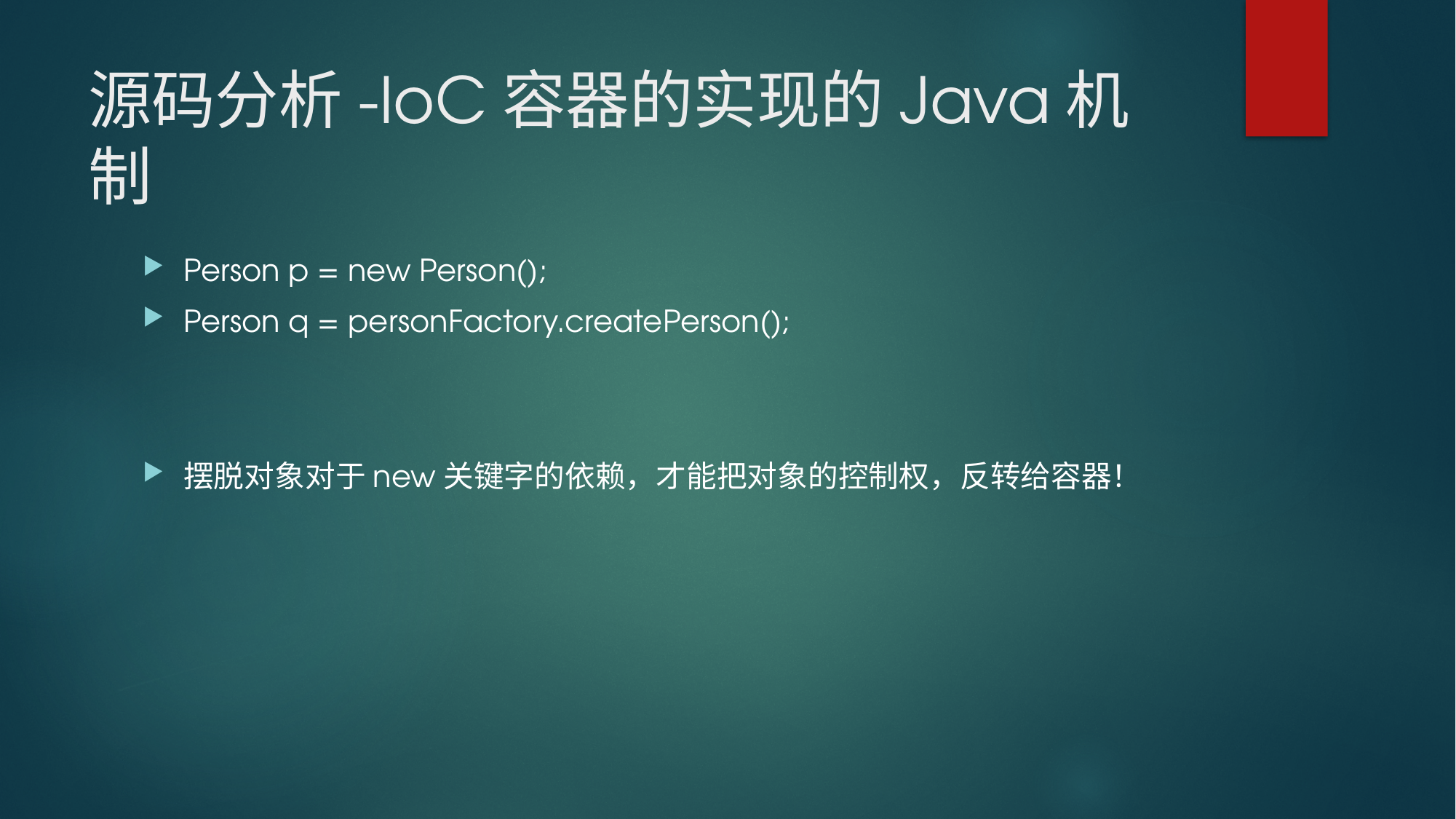

# 源码分析-IoC容器的实现的Java机制
Person p = new Person();
Person q = personFactory.createPerson();

摆脱对象对于new关键字的依赖，才能把对象的控制权，反转给容器！